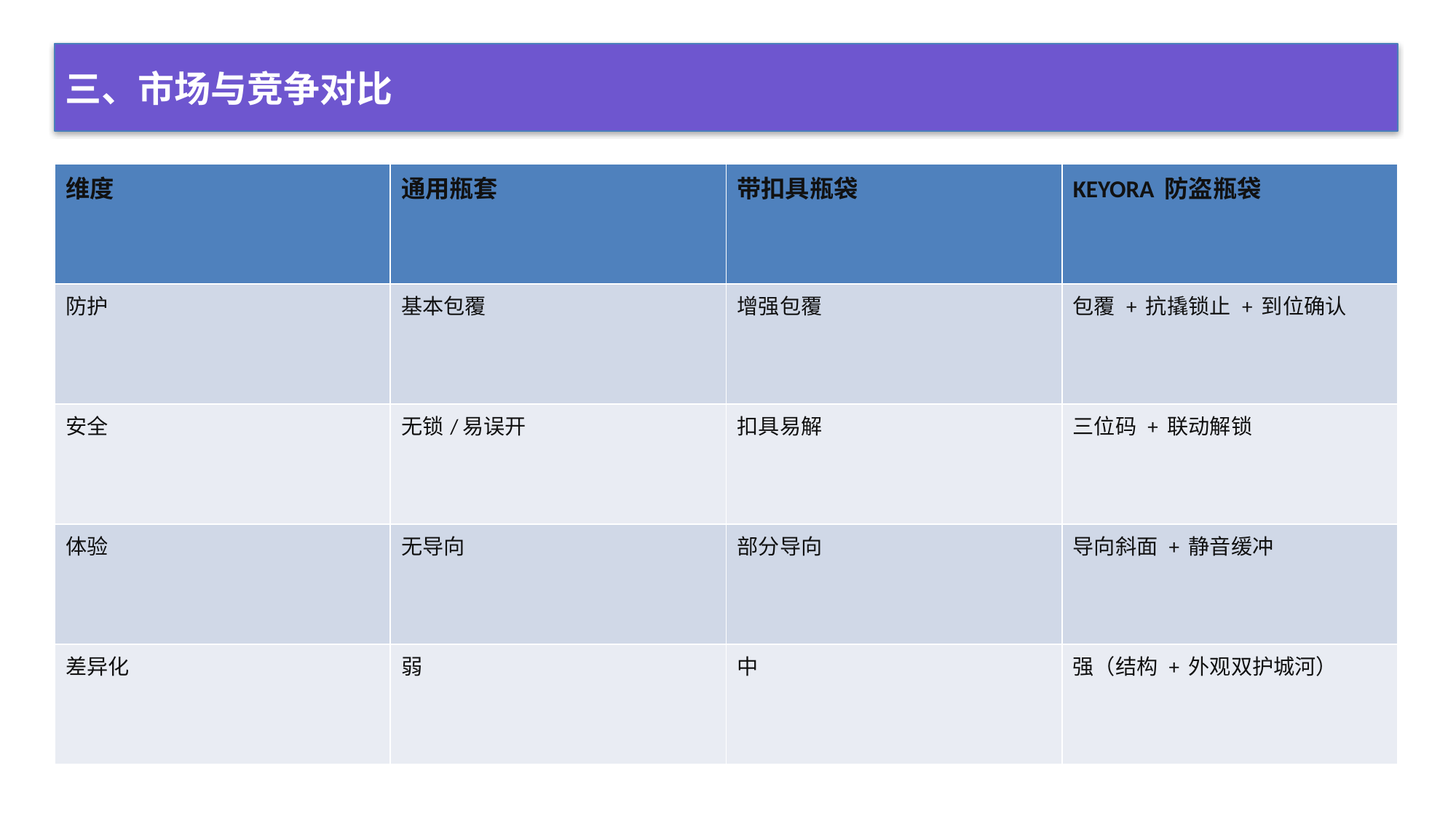

三、市场与竞争对比
| 维度 | 通用瓶套 | 带扣具瓶袋 | KEYORA 防盗瓶袋 |
| --- | --- | --- | --- |
| 防护 | 基本包覆 | 增强包覆 | 包覆 + 抗撬锁止 + 到位确认 |
| 安全 | 无锁/易误开 | 扣具易解 | 三位码 + 联动解锁 |
| 体验 | 无导向 | 部分导向 | 导向斜面 + 静音缓冲 |
| 差异化 | 弱 | 中 | 强（结构 + 外观双护城河） |